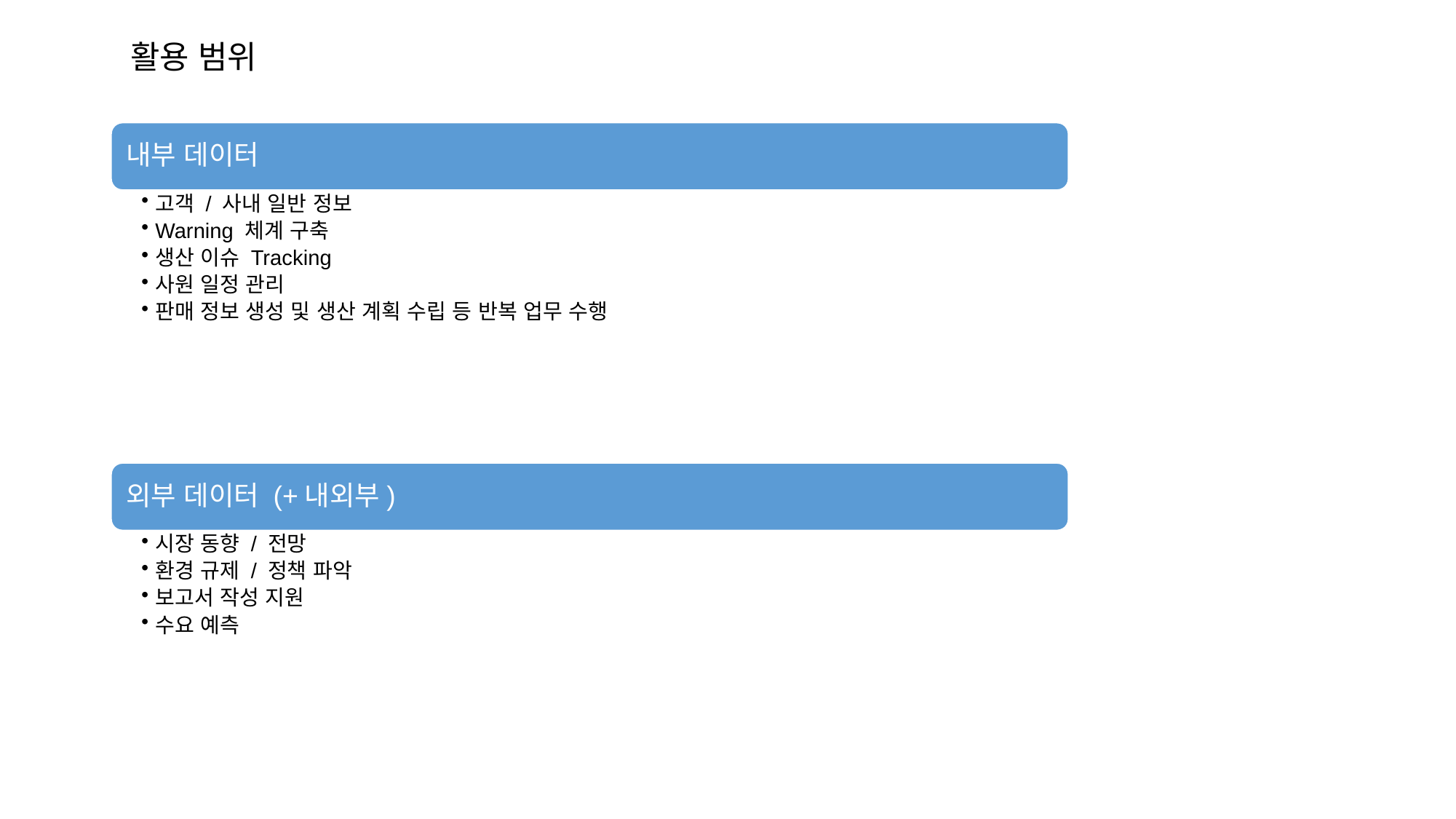

# 활용 범위
내부 데이터
고객 / 사내 일반 정보
Warning 체계 구축
생산 이슈 Tracking
사원 일정 관리
판매 정보 생성 및 생산 계획 수립 등 반복 업무 수행
외부 데이터 (+내외부)
시장 동향 / 전망
환경 규제 / 정책 파악
보고서 작성 지원
수요 예측